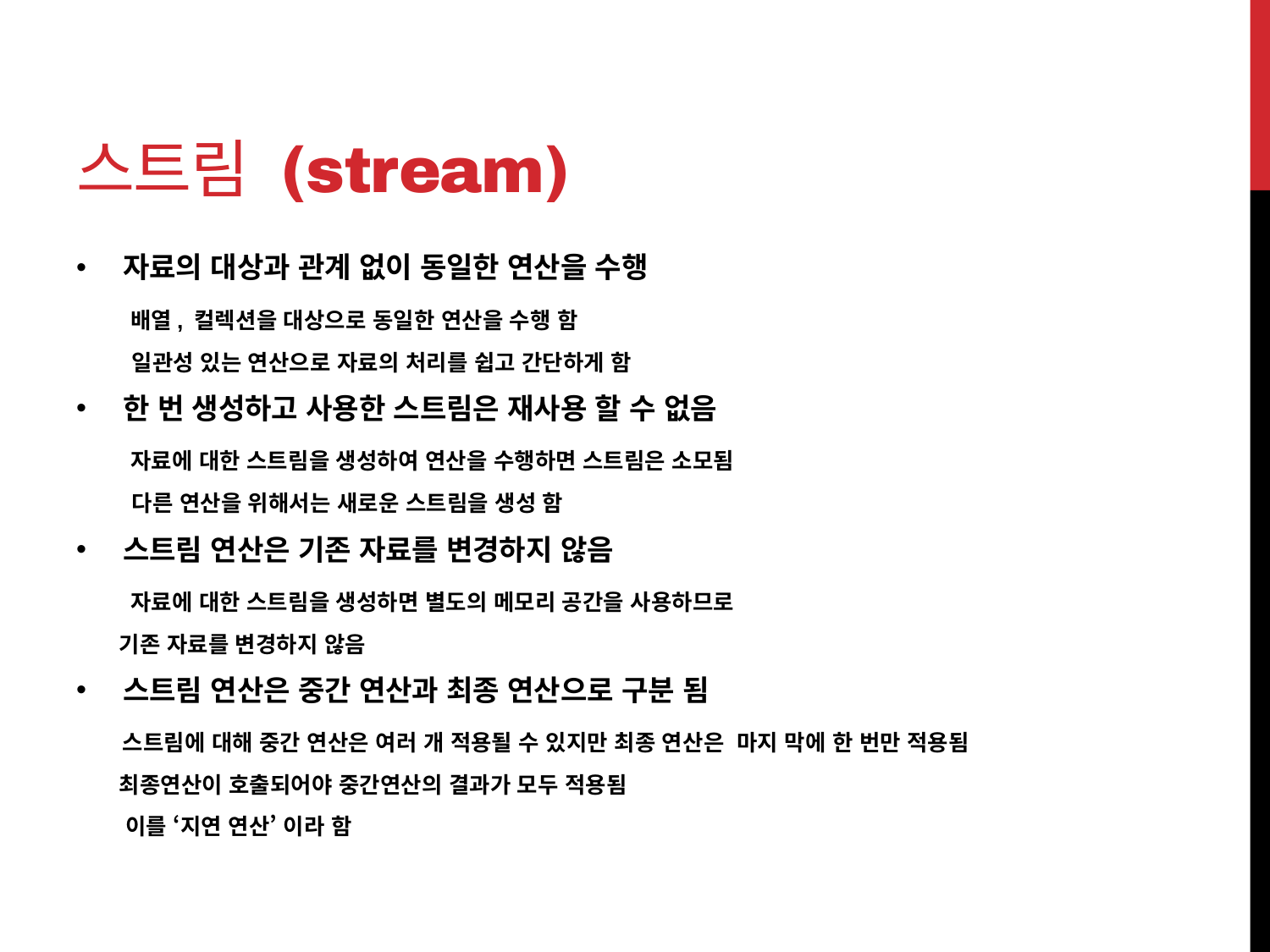

# 스트림 (stream)
자료의 대상과 관계 없이 동일한 연산을 수행
      배열, 컬렉션을 대상으로 동일한 연산을 수행 함
        일관성 있는 연산으로 자료의 처리를 쉽고 간단하게 함
한 번 생성하고 사용한 스트림은 재사용 할 수 없음
      자료에 대한 스트림을 생성하여 연산을 수행하면 스트림은 소모됨
        다른 연산을 위해서는 새로운 스트림을 생성 함
스트림 연산은 기존 자료를 변경하지 않음
      자료에 대한 스트림을 생성하면 별도의 메모리 공간을 사용하므로
      기존 자료를 변경하지 않음
스트림 연산은 중간 연산과 최종 연산으로 구분 됨
     스트림에 대해 중간 연산은 여러 개 적용될 수 있지만 최종 연산은  마지 막에 한 번만 적용됨
      최종연산이 호출되어야 중간연산의 결과가 모두 적용됨
       이를 ‘지연 연산’ 이라 함